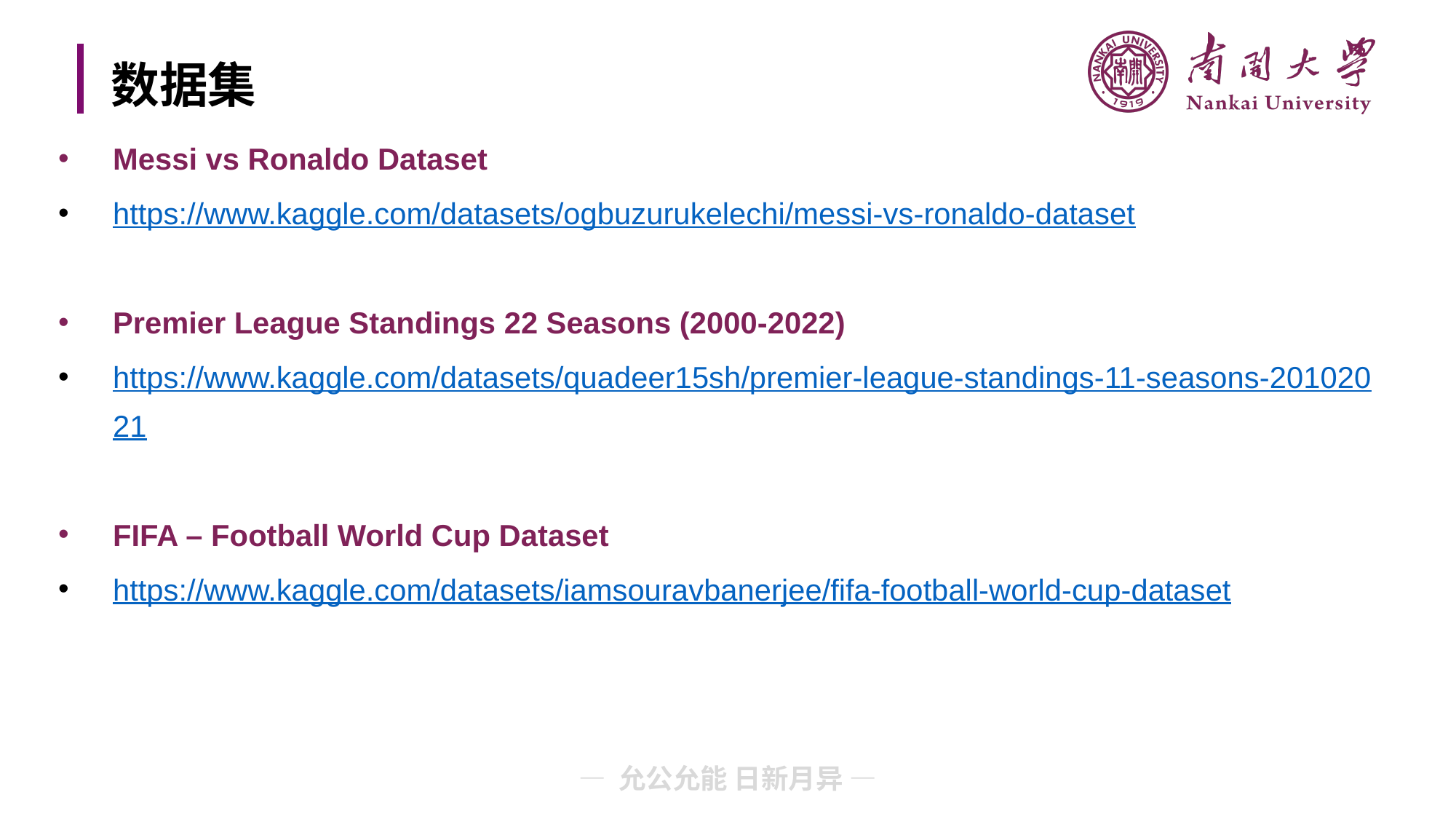

# 数据集
Messi vs Ronaldo Dataset
https://www.kaggle.com/datasets/ogbuzurukelechi/messi-vs-ronaldo-dataset

Premier League Standings 22 Seasons (2000-2022)
https://www.kaggle.com/datasets/quadeer15sh/premier-league-standings-11-seasons-20102021

FIFA – Football World Cup Dataset
https://www.kaggle.com/datasets/iamsouravbanerjee/fifa-football-world-cup-dataset